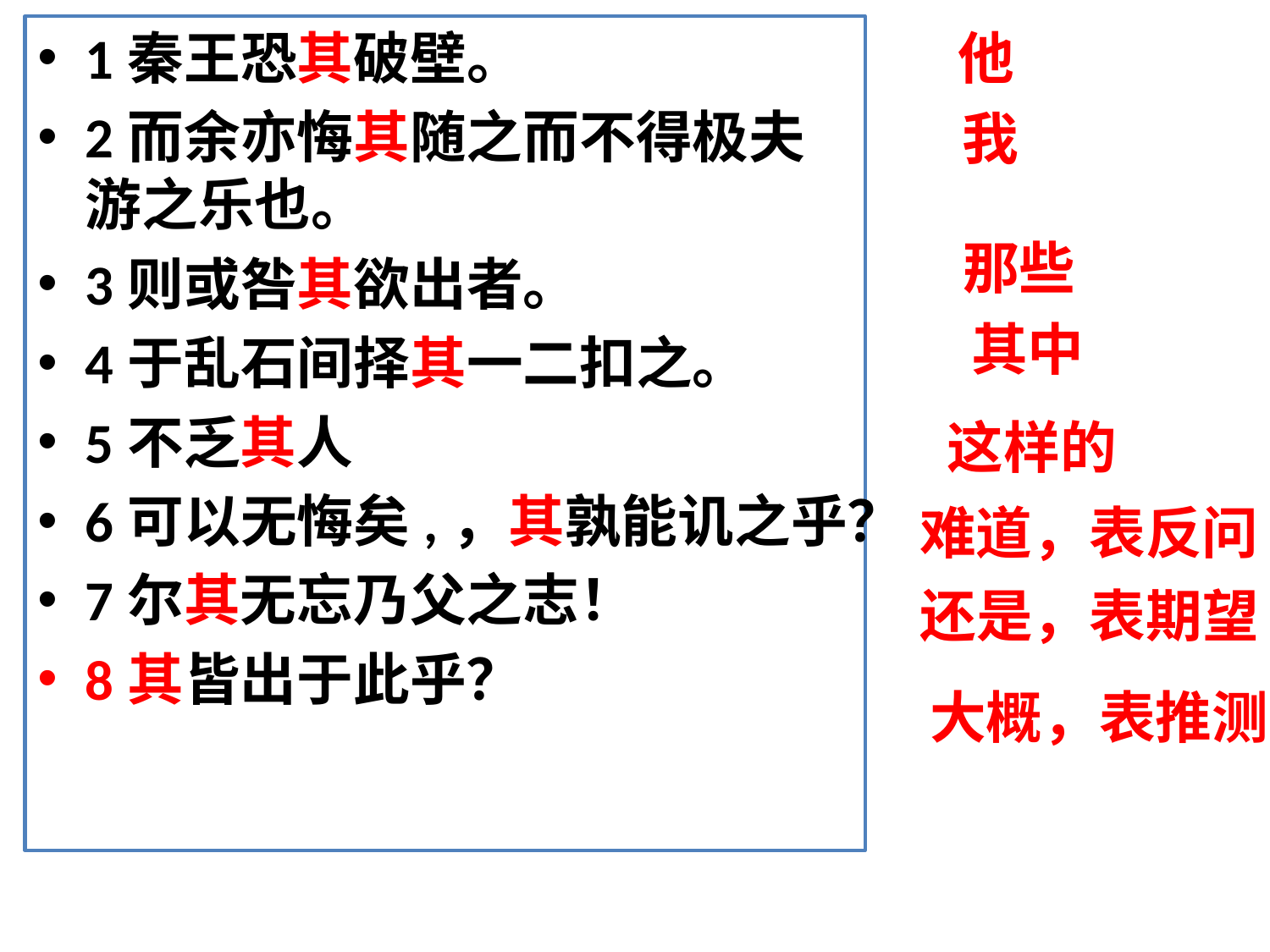

1秦王恐其破壁。
2而余亦悔其随之而不得极夫游之乐也。
3则或咎其欲出者。
4于乱石间择其一二扣之。
5不乏其人
6可以无悔矣,，其孰能讥之乎？
7尔其无忘乃父之志！
8其皆出于此乎？
他
我
那些
其中
这样的
难道，表反问
还是，表期望
大概，表推测